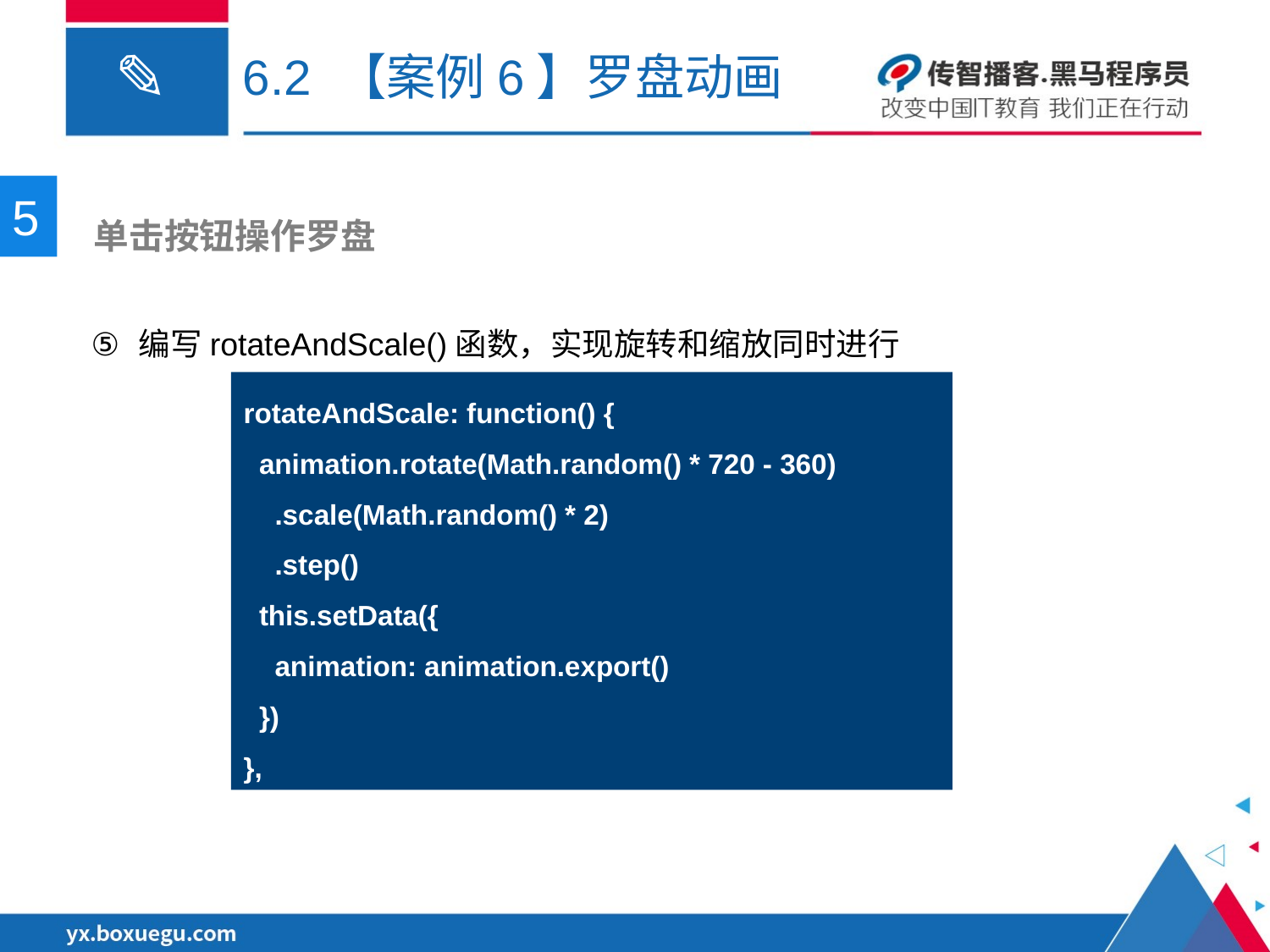

# 6.2 【案例6】罗盘动画

5
  单击按钮操作罗盘
编写rotateAndScale()函数，实现旋转和缩放同时进行
rotateAndScale: function() {
  animation.rotate(Math.random() * 720 - 360)
    .scale(Math.random() * 2)
    .step()
  this.setData({
    animation: animation.export()
  })
},